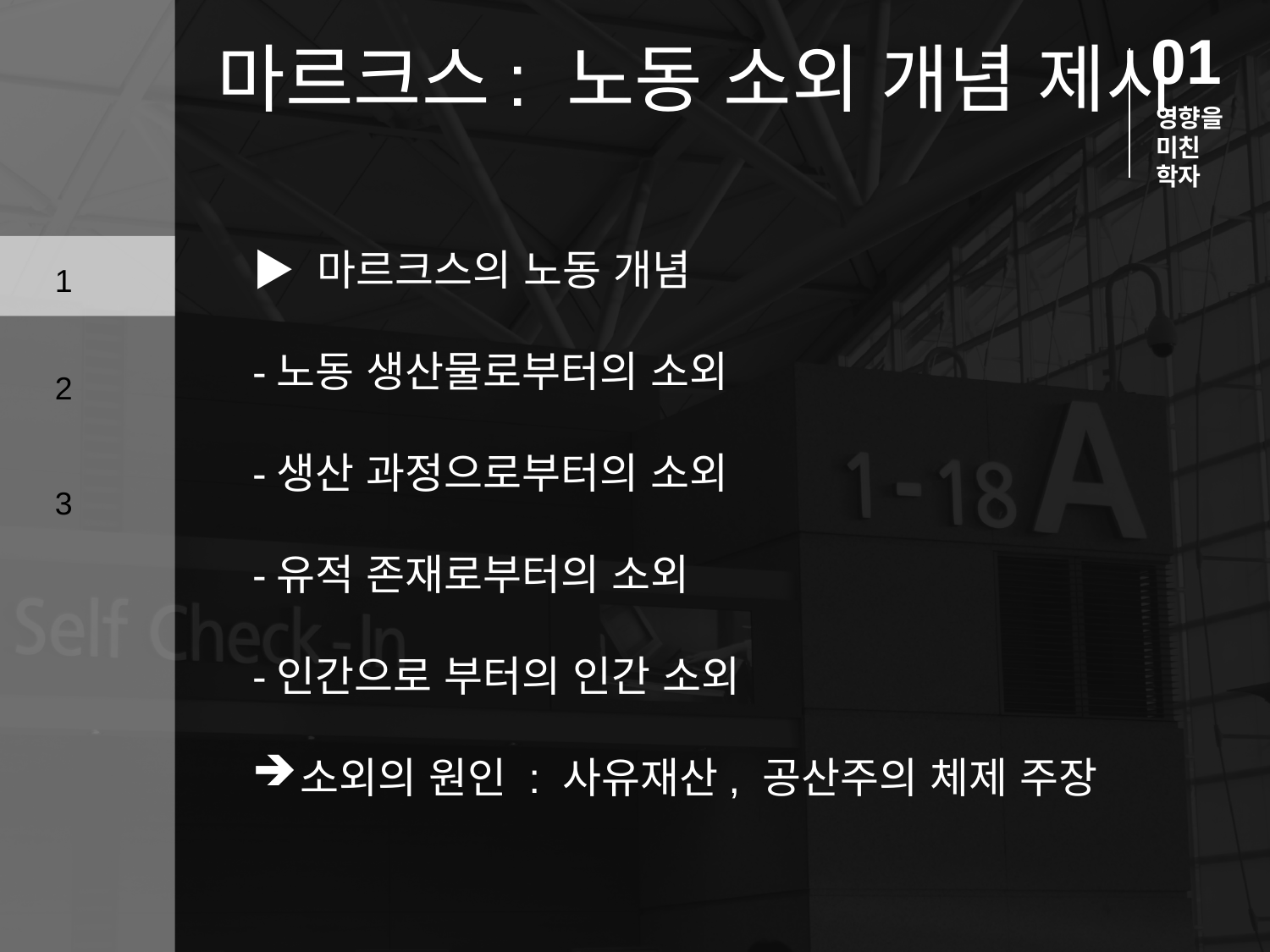

01
마르크스: 노동 소외 개념 제시
영향을 미친 학자

▶ 마르크스의 노동 개념

-노동 생산물로부터의 소외

-생산 과정으로부터의 소외

-유적 존재로부터의 소외

-인간으로 부터의 인간 소외

소외의 원인 : 사유재산, 공산주의 체제 주장

1

2
3